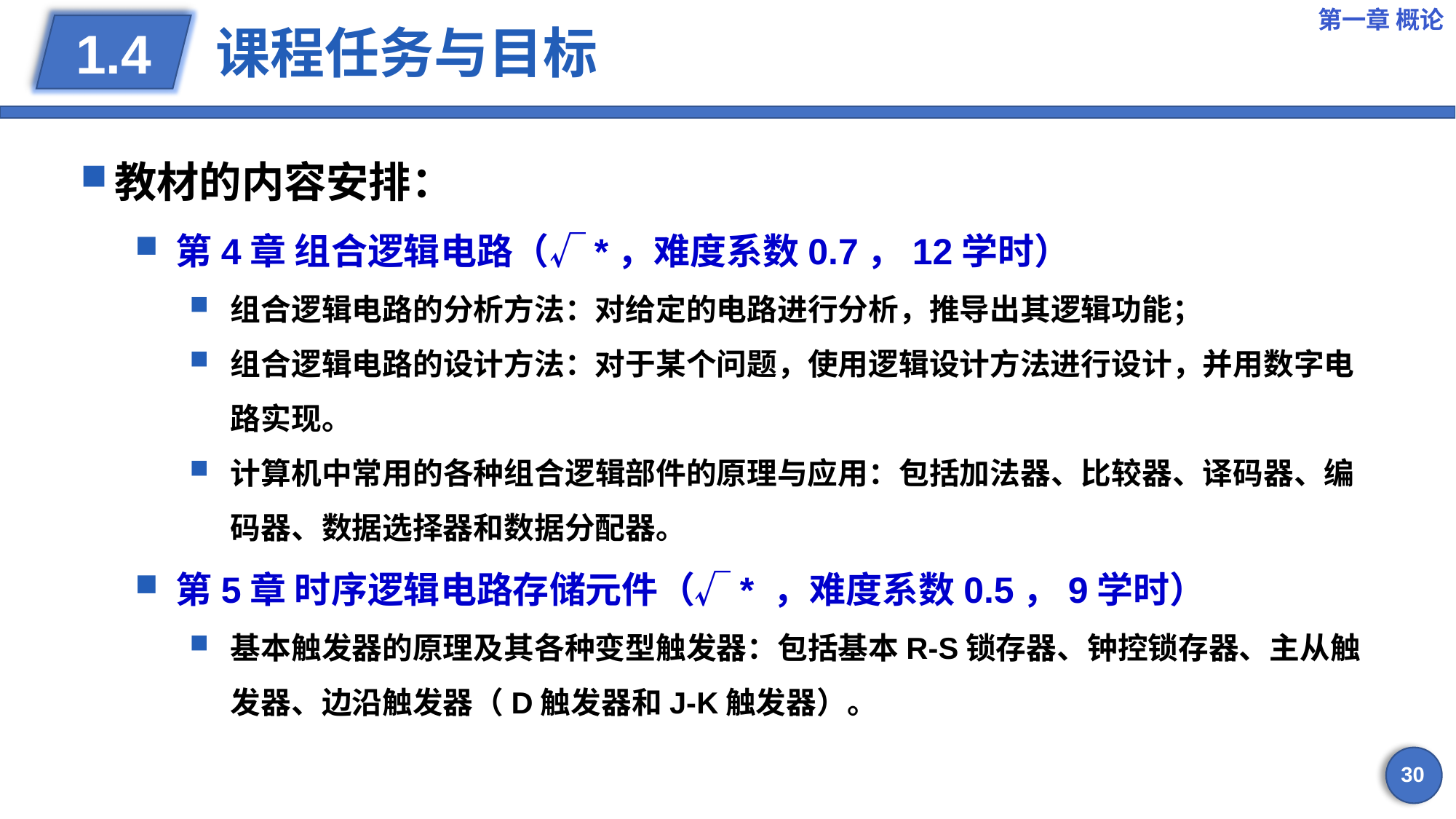

第一章 概论
# 课程任务与目标
1.4
教材的内容安排：
第4章 组合逻辑电路（√*，难度系数0.7，12学时）
组合逻辑电路的分析方法：对给定的电路进行分析，推导出其逻辑功能；
组合逻辑电路的设计方法：对于某个问题，使用逻辑设计方法进行设计，并用数字电路实现。
计算机中常用的各种组合逻辑部件的原理与应用：包括加法器、比较器、译码器、编码器、数据选择器和数据分配器。
第5章 时序逻辑电路存储元件（√* ，难度系数0.5，9学时）
基本触发器的原理及其各种变型触发器：包括基本R-S锁存器、钟控锁存器、主从触发器、边沿触发器（D触发器和J-K触发器）。
30